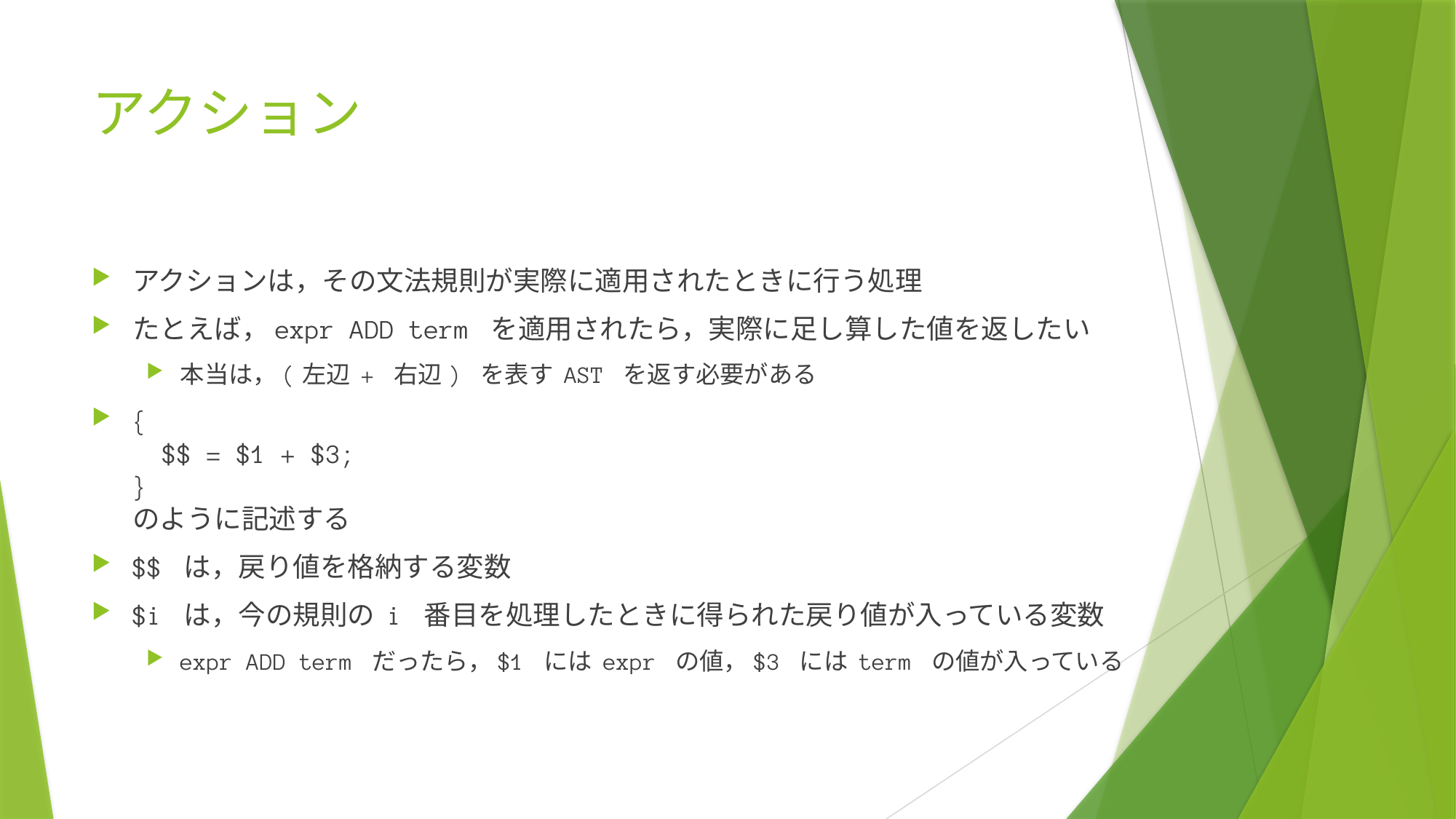

# アクション
アクションは，その文法規則が実際に適用されたときに行う処理
たとえば，expr ADD term を適用されたら，実際に足し算した値を返したい
本当は，(左辺 + 右辺) を表す AST を返す必要がある
{
  $$ = $1 + $3;
}
のように記述する
$$ は，戻り値を格納する変数
$i は，今の規則の i 番目を処理したときに得られた戻り値が入っている変数
expr ADD term だったら，$1 には expr の値，$3 には term の値が入っている